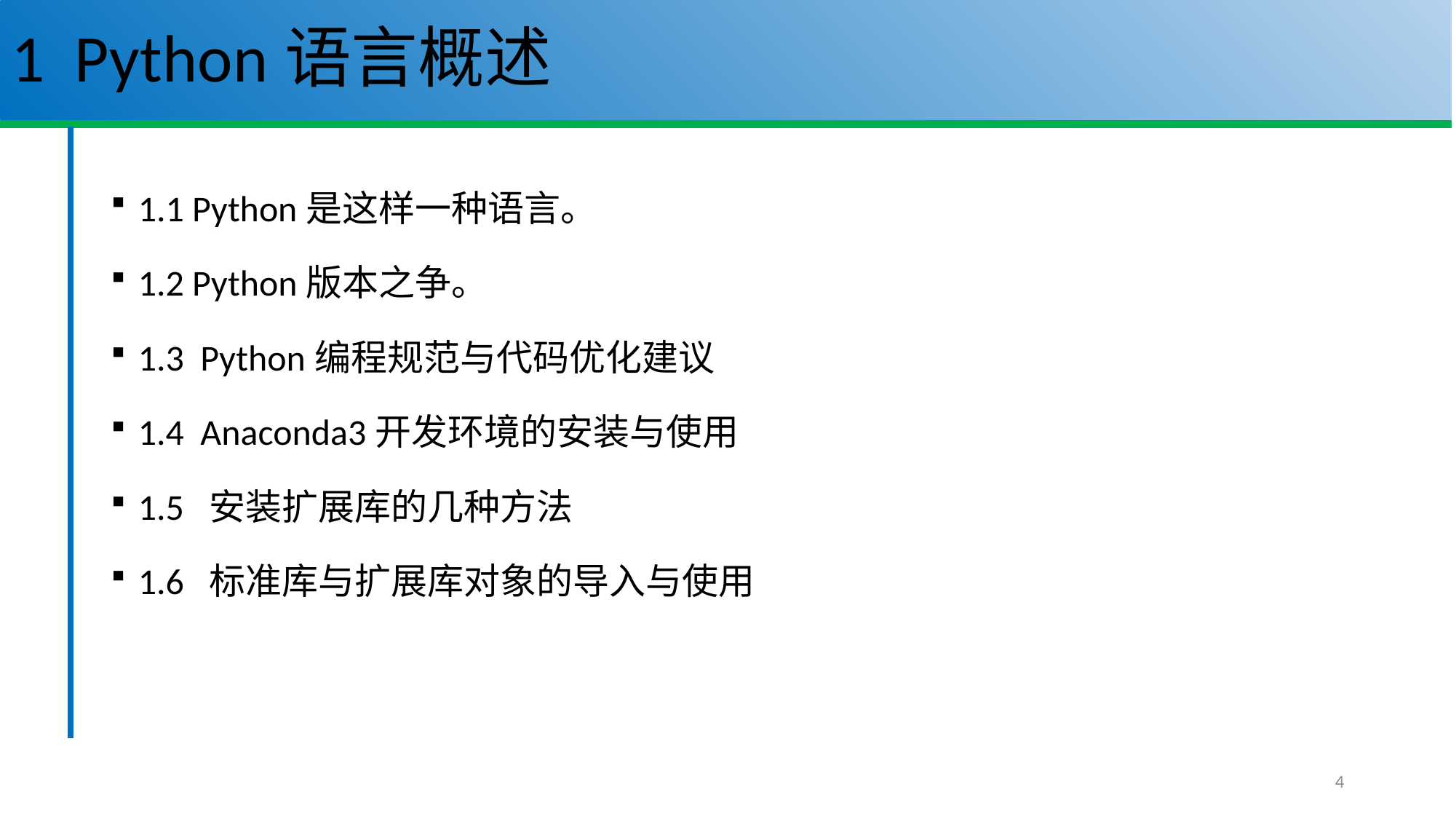

# 1  Python语言概述
1.1 Python是这样一种语言。
1.2 Python版本之争。
1.3  Python编程规范与代码优化建议
1.4  Anaconda3开发环境的安装与使用
1.5  安装扩展库的几种方法
1.6  标准库与扩展库对象的导入与使用
4